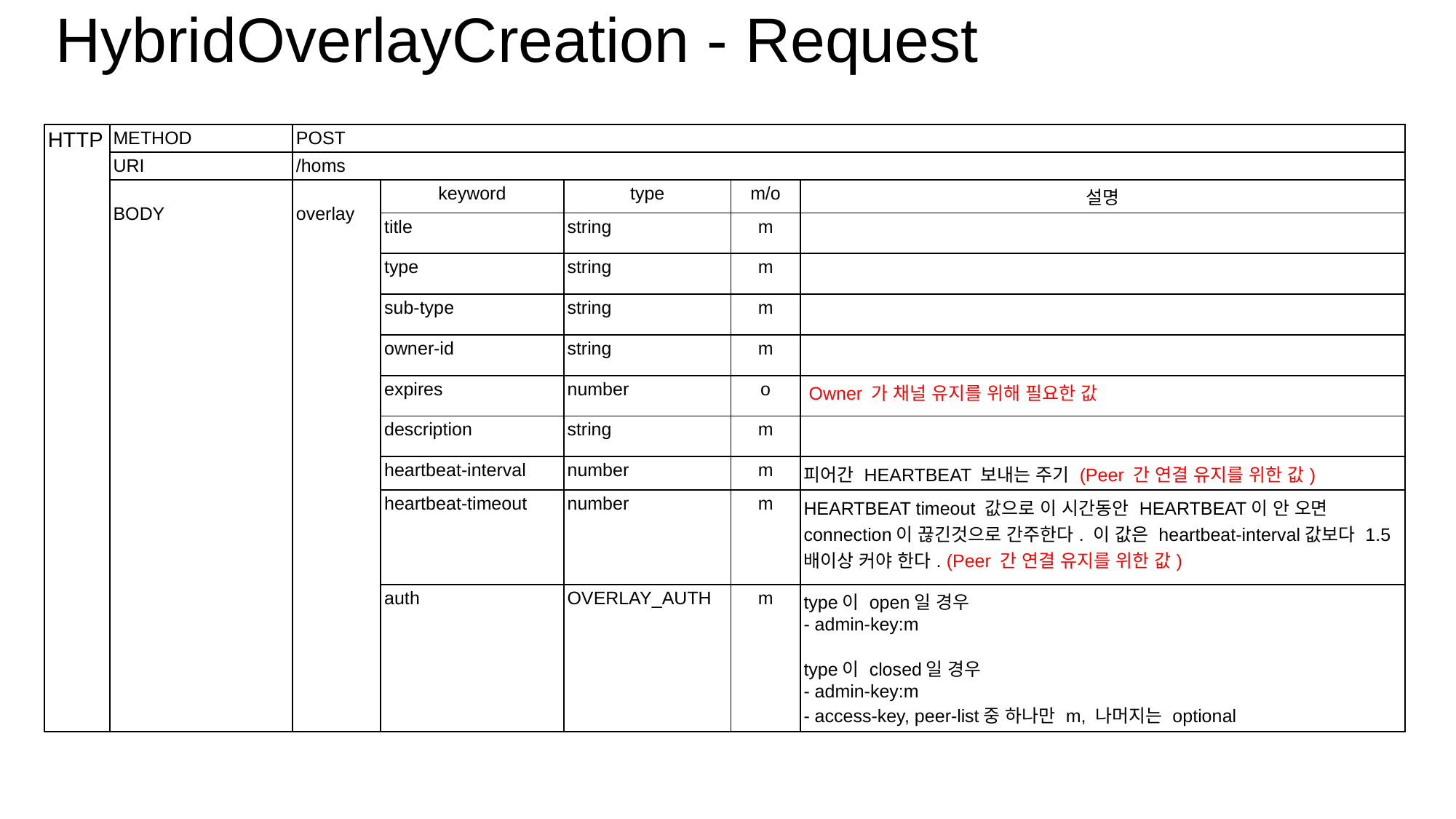

# HybridOverlayCreation - Request
| HTTP | METHOD | POST |  |  |  |  |
| --- | --- | --- | --- | --- | --- | --- |
|  | URI | /homs |  |  |  |  |
|  | BODY | overlay | keyword | type | m/o | 설명 |
|  |  |  | title | string | m |  |
|  |  |  | type | string | m |  |
|  |  |  | sub-type | string | m |  |
|  |  |  | owner-id | string | m |  |
|  |  |  | expires | number | o | Owner 가 채널 유지를 위해 필요한 값 |
|  |  |  | description | string | m |  |
|  |  |  | heartbeat-interval | number | m | 피어간 HEARTBEAT 보내는 주기 (Peer 간 연결 유지를 위한 값) |
|  |  |  | heartbeat-timeout | number | m | HEARTBEAT timeout 값으로 이 시간동안 HEARTBEAT이 안 오면 connection이 끊긴것으로 간주한다. 이 값은 heartbeat-interval값보다 1.5배이상 커야 한다. (Peer 간 연결 유지를 위한 값) |
|  |  |  | auth | OVERLAY\_AUTH | m | type이 open일 경우 - admin-key:m type이 closed일 경우 - admin-key:m - access-key, peer-list중 하나만 m, 나머지는 optional |